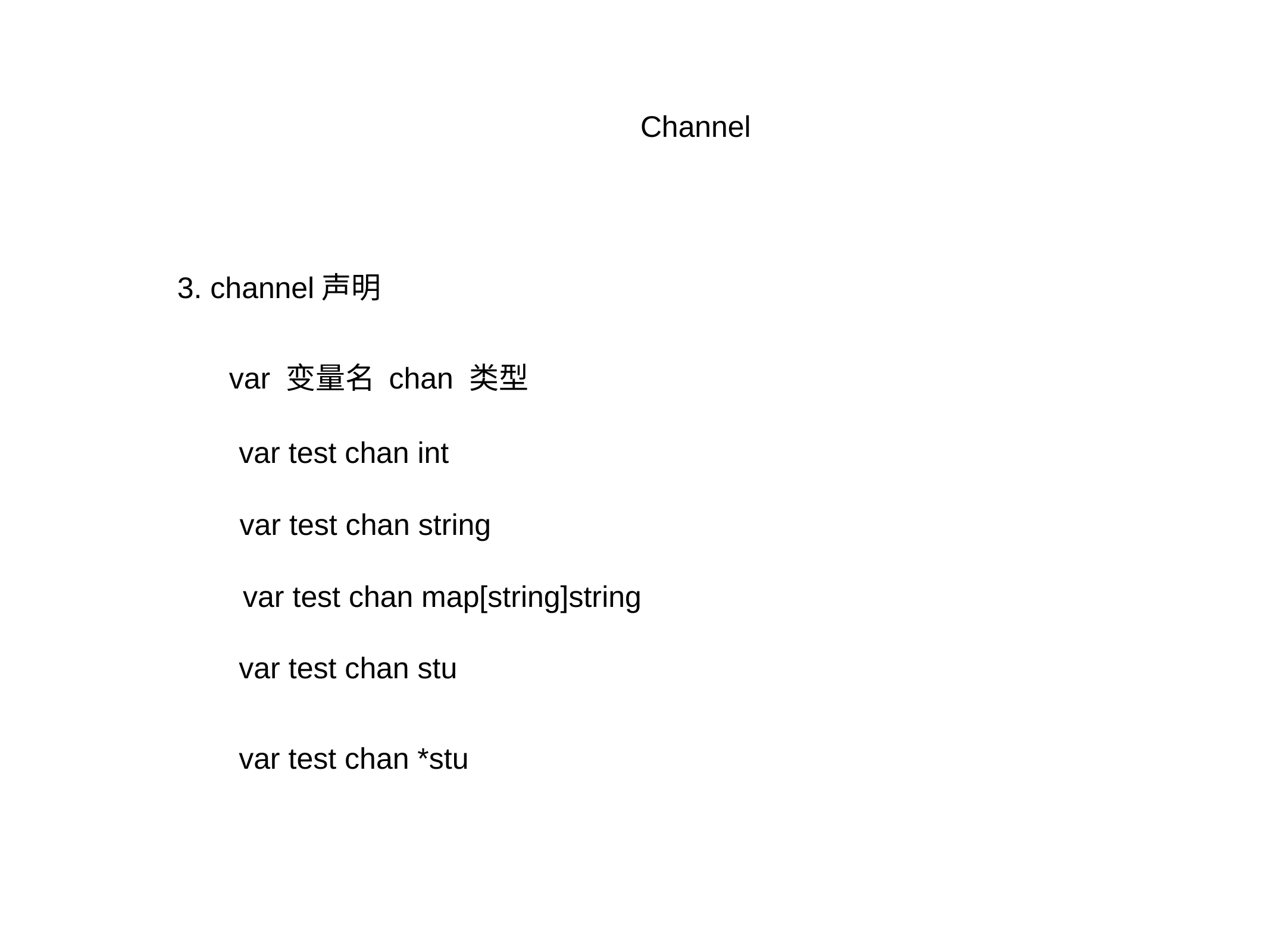

Channel
3. channel声明
var 变量名 chan 类型
var test chan int
var test chan string
var test chan map[string]string
var test chan stu
var test chan *stu